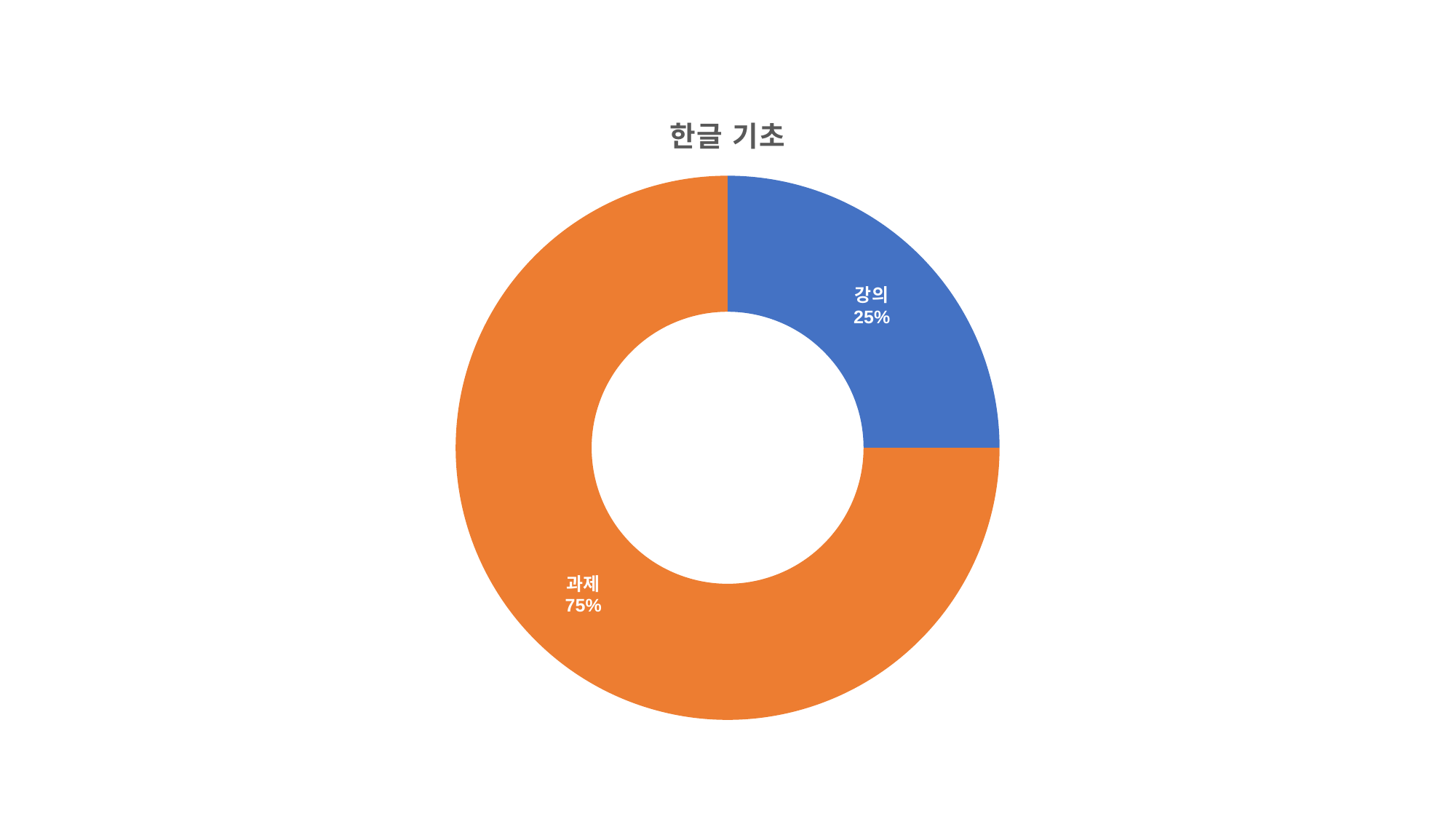

### Chart: 한글 기초

| Category | 과외 시간 |
|---|---|
| 강의 | 25.0 |
| 과제 | 75.0 |